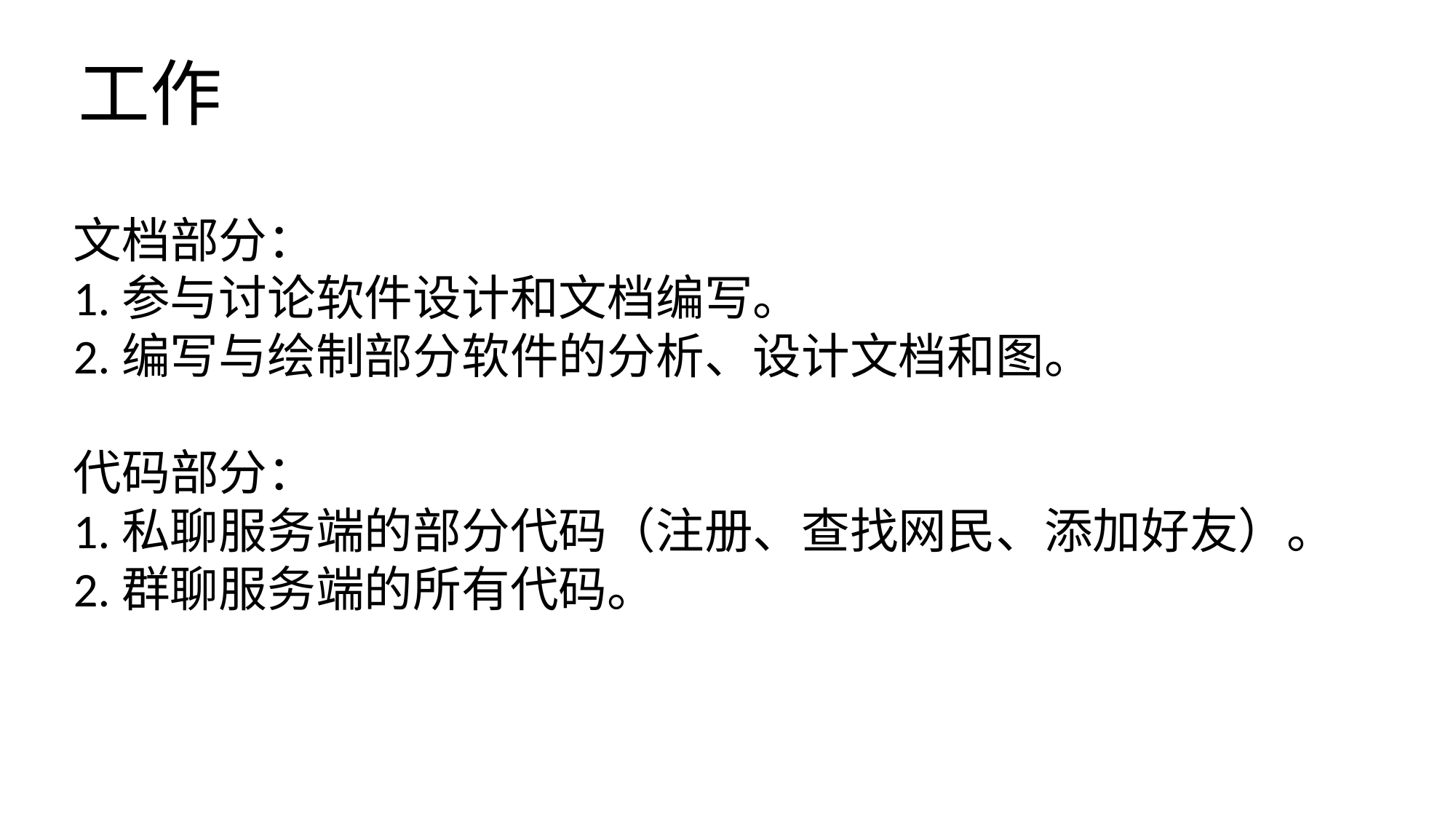

# 工作
文档部分：
1.参与讨论软件设计和文档编写。
2.编写与绘制部分软件的分析、设计文档和图。

代码部分：
1.私聊服务端的部分代码（注册、查找网民、添加好友）。
2.群聊服务端的所有代码。